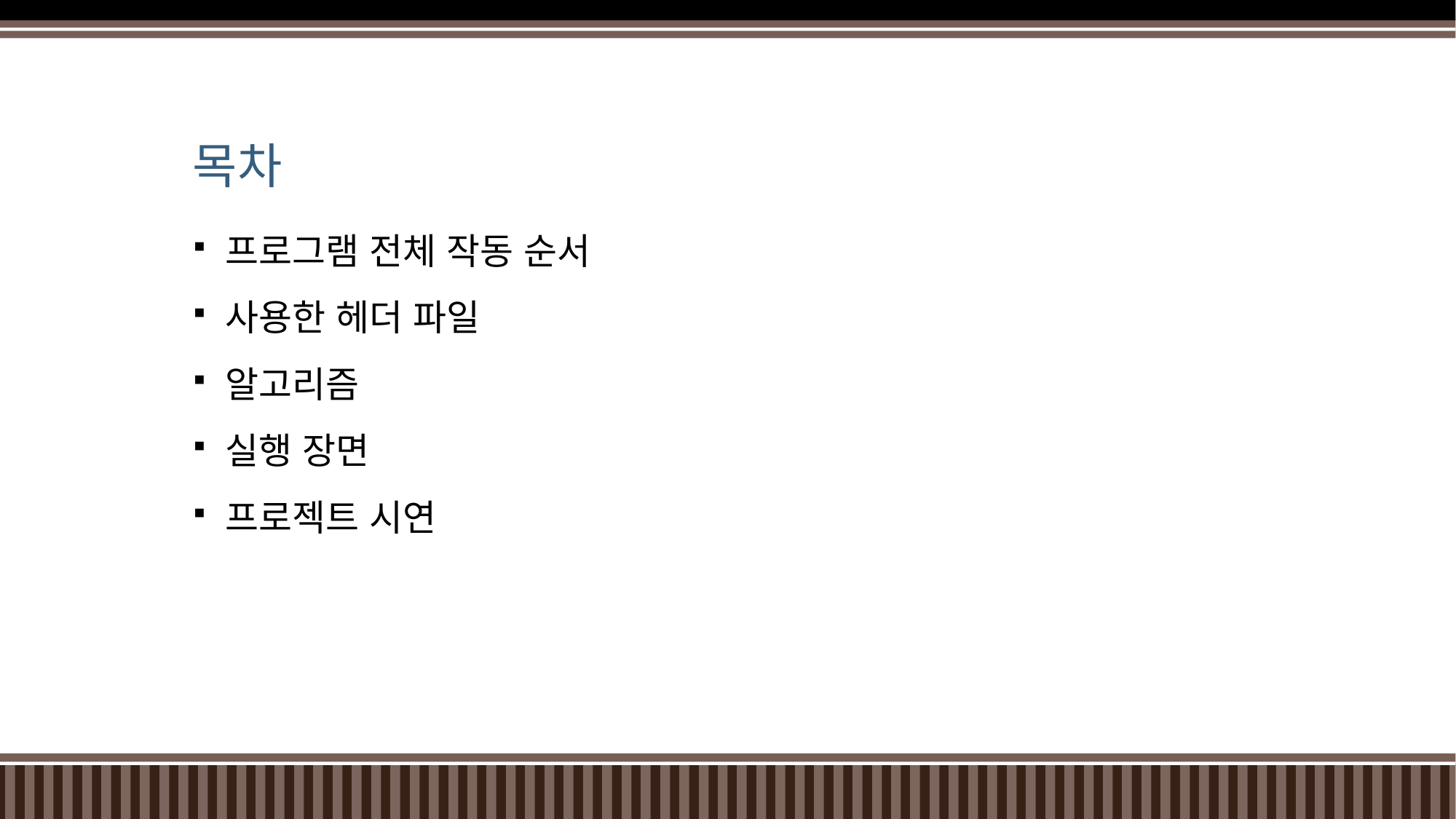

# 목차
프로그램 전체 작동 순서
사용한 헤더 파일
알고리즘
실행 장면
프로젝트 시연